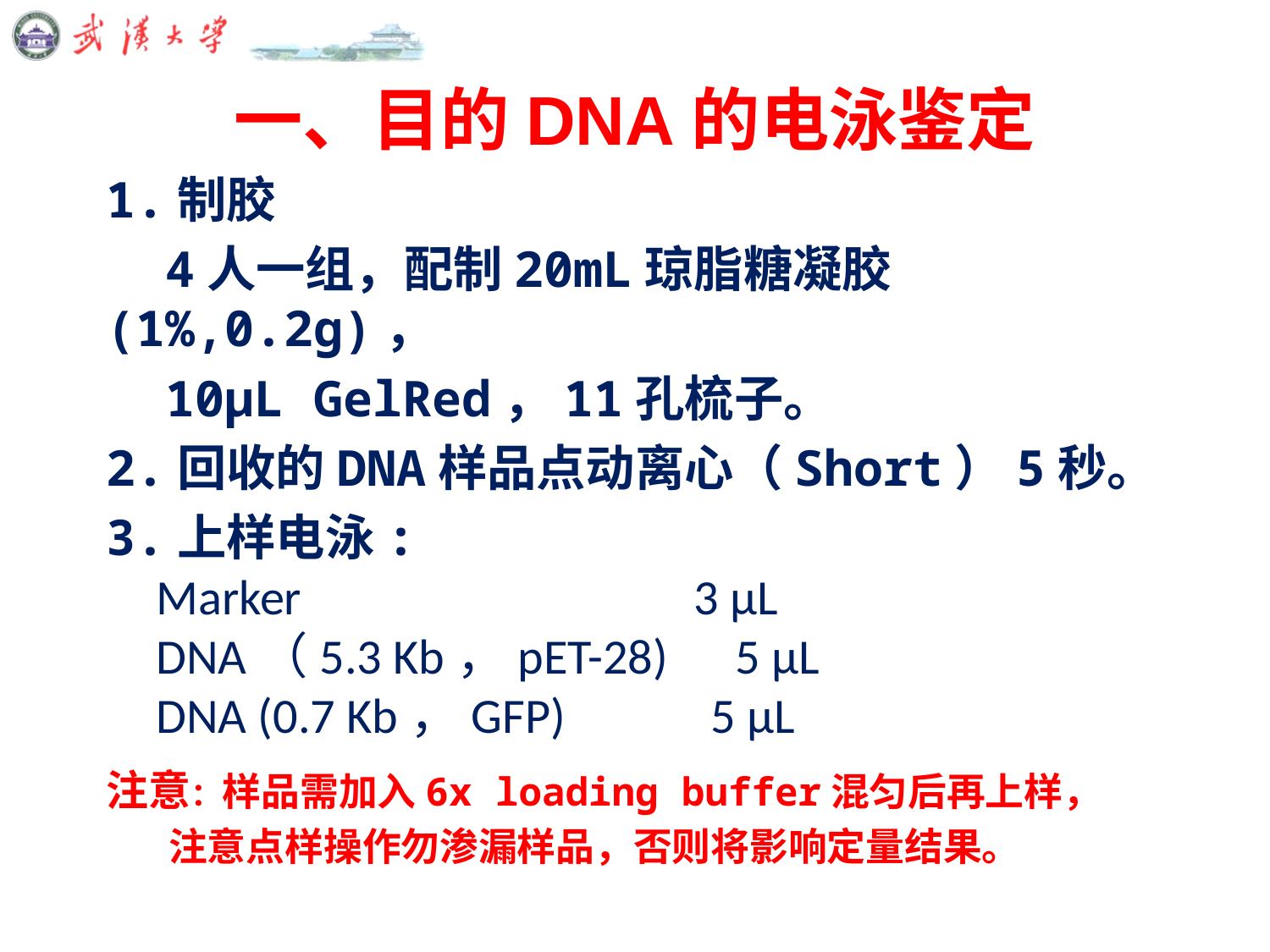

# 一、目的DNA的电泳鉴定

1.制胶
  4人一组，配制20mL琼脂糖凝胶(1%,0.2g)，
  10μL GelRed，11孔梳子。
2.回收的DNA样品点动离心（Short）5秒。
3.上样电泳:
Marker                                   3 μL
DNA（5.3 Kb，pET-28)      5 μL
DNA (0.7 Kb，GFP)             5 μL
注意：样品需加入6x loading buffer混匀后再上样，
      注意点样操作勿渗漏样品，否则将影响定量结果。